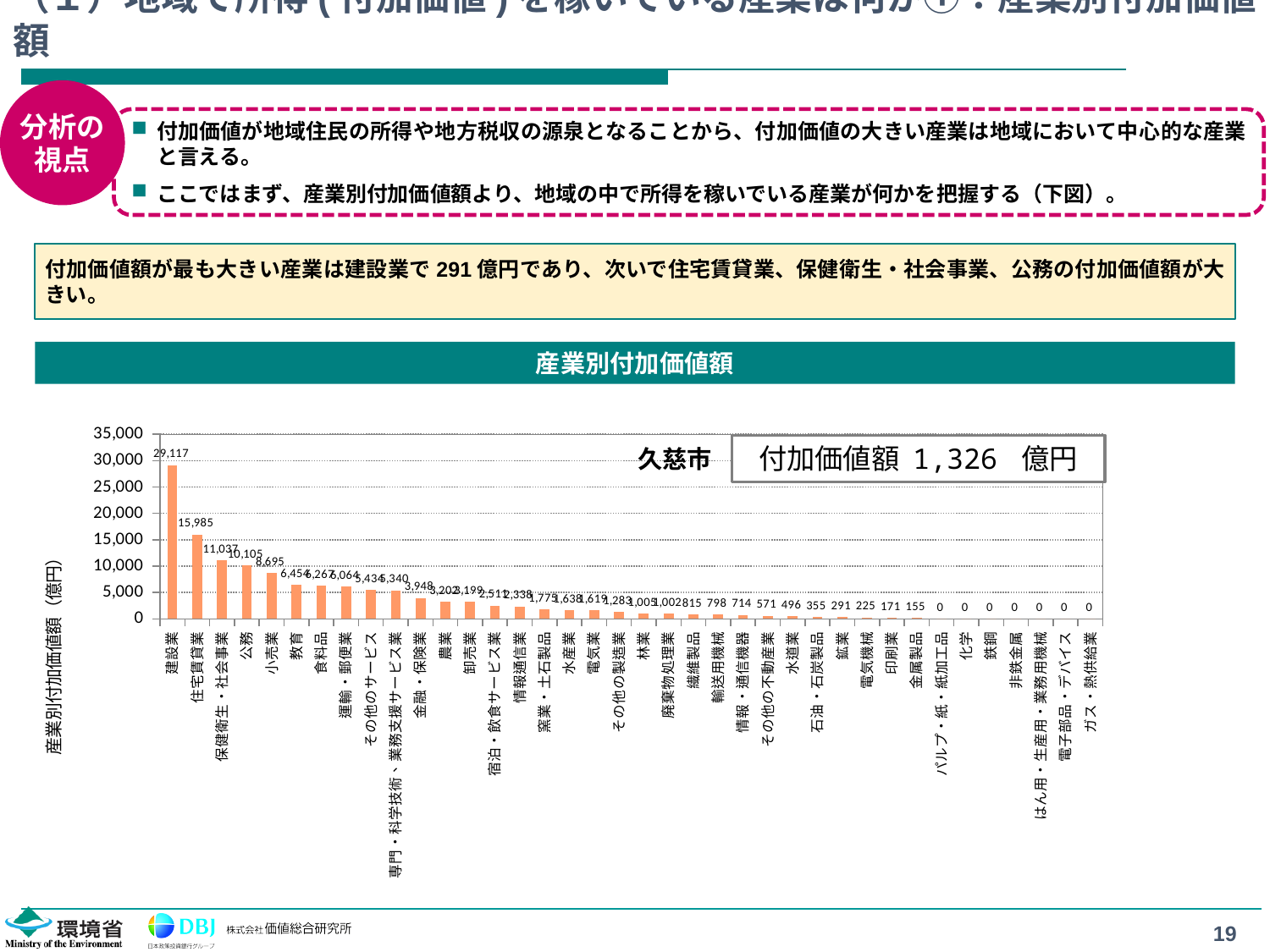

# （１）地域で所得(付加価値)を稼いでいる産業は何か①：産業別付加価値額
分析の
視点
付加価値が地域住民の所得や地方税収の源泉となることから、付加価値の大きい産業は地域において中心的な産業と言える。
ここではまず、産業別付加価値額より、地域の中で所得を稼いでいる産業が何かを把握する（下図）。
付加価値額が最も大きい産業は建設業で291億円であり、次いで住宅賃貸業、保健衛生・社会事業、公務の付加価値額が大きい。
産業別付加価値額

### Chart

| Category | 久慈市 |
|---|---|
| 建設業 | 29117.171644412858 |
| 住宅賃貸業 | 15984.508286063097 |
| 保健衛生・社会事業 | 11036.539775497566 |
| 公務 | 10104.786335486435 |
| 小売業 | 8695.478255517583 |
| 教育 | 6454.353666481435 |
| 食料品 | 6266.706541707461 |
| 運輸・郵便業 | 6063.805370806393 |
| その他のサービス | 5433.778579315825 |
| 専門・科学技術、業務支援サービス業 | 5340.133452261539 |
| 金融・保険業 | 3947.832158322148 |
| 農業 | 3201.949731426023 |
| 卸売業 | 3198.7660727253906 |
| 宿泊・飲食サービス業 | 2510.5263501473783 |
| 情報通信業 | 2337.669551651481 |
| 窯業・土石製品 | 1775.1952093703774 |
| 水産業 | 1638.1899560350714 |
| 電気業 | 1619.0184552752635 |
| その他の製造業 | 1282.6814072653963 |
| 林業 | 1004.9683997021081 |
| 廃棄物処理業 | 1001.6986515690645 |
| 繊維製品 | 814.5176623728976 |
| 輸送用機械 | 797.8795674604646 |
| 情報・通信機器 | 714.319212642474 |
| その他の不動産業 | 570.5743355040725 |
| 水道業 | 495.8309319319382 |
| 石油・石炭製品 | 354.7170977206943 |
| 鉱業 | 290.6189822323493 |
| 電気機械 | 225.1539427471643 |
| 印刷業 | 170.9723995421607 |
| 金属製品 | 154.67710323227737 |
| パルプ・紙・紙加工品 | 0.0 |
| 化学 | 0.0 |
| 鉄鋼 | 0.0 |
| 非鉄金属 | 0.0 |
| はん用・生産用・業務用機械 | 0.0 |
| 電子部品・デバイス | 0.0 |
| ガス・熱供給業 | 0.0 |
付加価値額 1,326 億円
久慈市
19